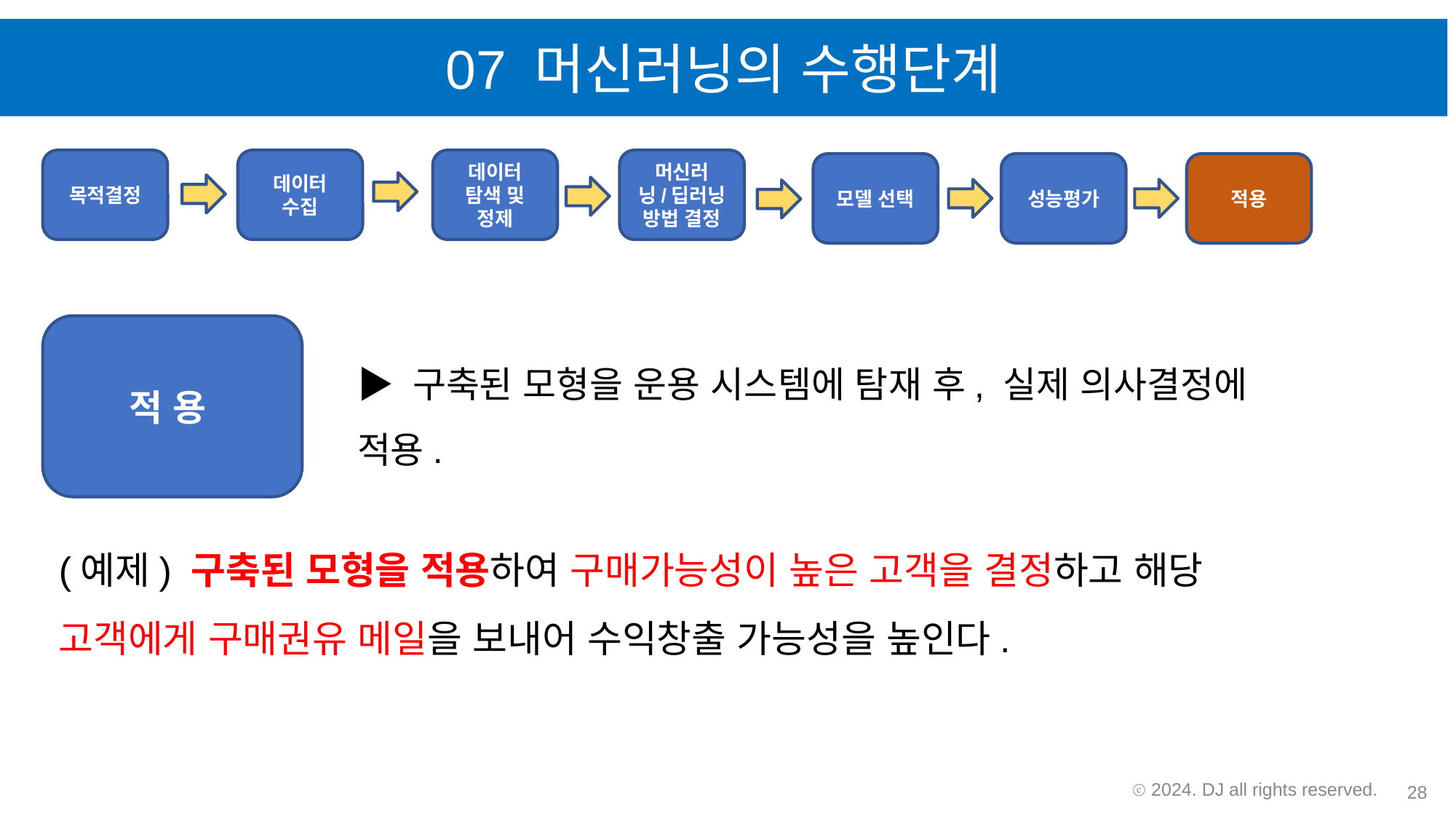

07 머신러닝의 수행단계
목적결정
데이터
수집
데이터 탐색 및 정제
머신러닝/딥러닝
방법 결정
모델 선택
성능평가
적용

적 용
▶ 구축된 모형을 운용 시스템에 탐재 후, 실제 의사결정에 적용.

(예제) 구축된 모형을 적용하여 구매가능성이 높은 고객을 결정하고 해당 고객에게 구매권유 메일을 보내어 수익창출 가능성을 높인다.
ⓒ 2024. DJ all rights reserved.
28